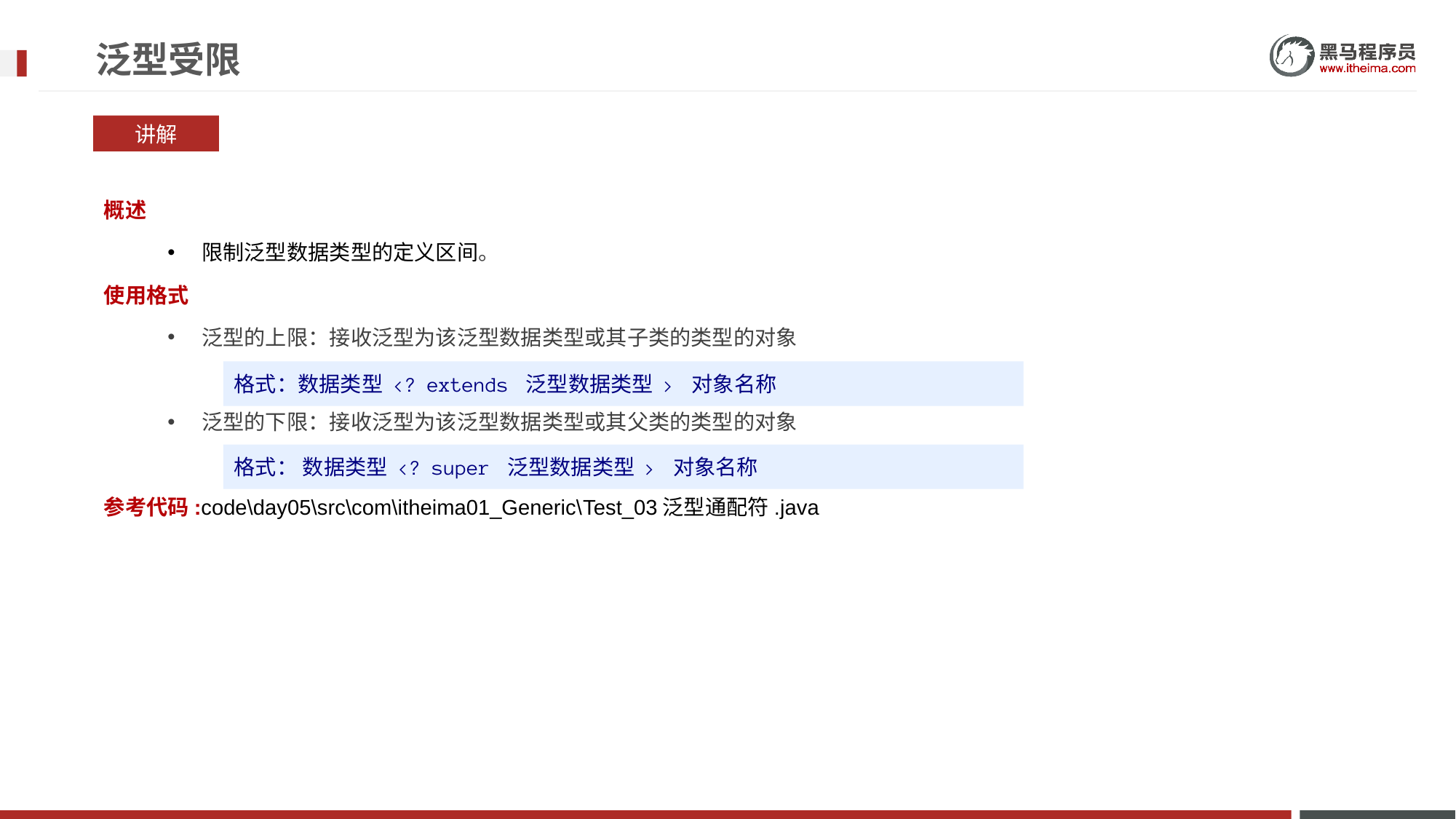

# 泛型受限
讲解
概述
限制泛型数据类型的定义区间。
使用格式
泛型的上限：接收泛型为该泛型数据类型或其子类的类型的对象

泛型的下限：接收泛型为该泛型数据类型或其父类的类型的对象

参考代码:code\day05\src\com\itheima01_Generic\Test_03泛型通配符.java
格式：数据类型 <? extends 泛型数据类型 > 对象名称
格式： 数据类型 <? super 泛型数据类型 > 对象名称